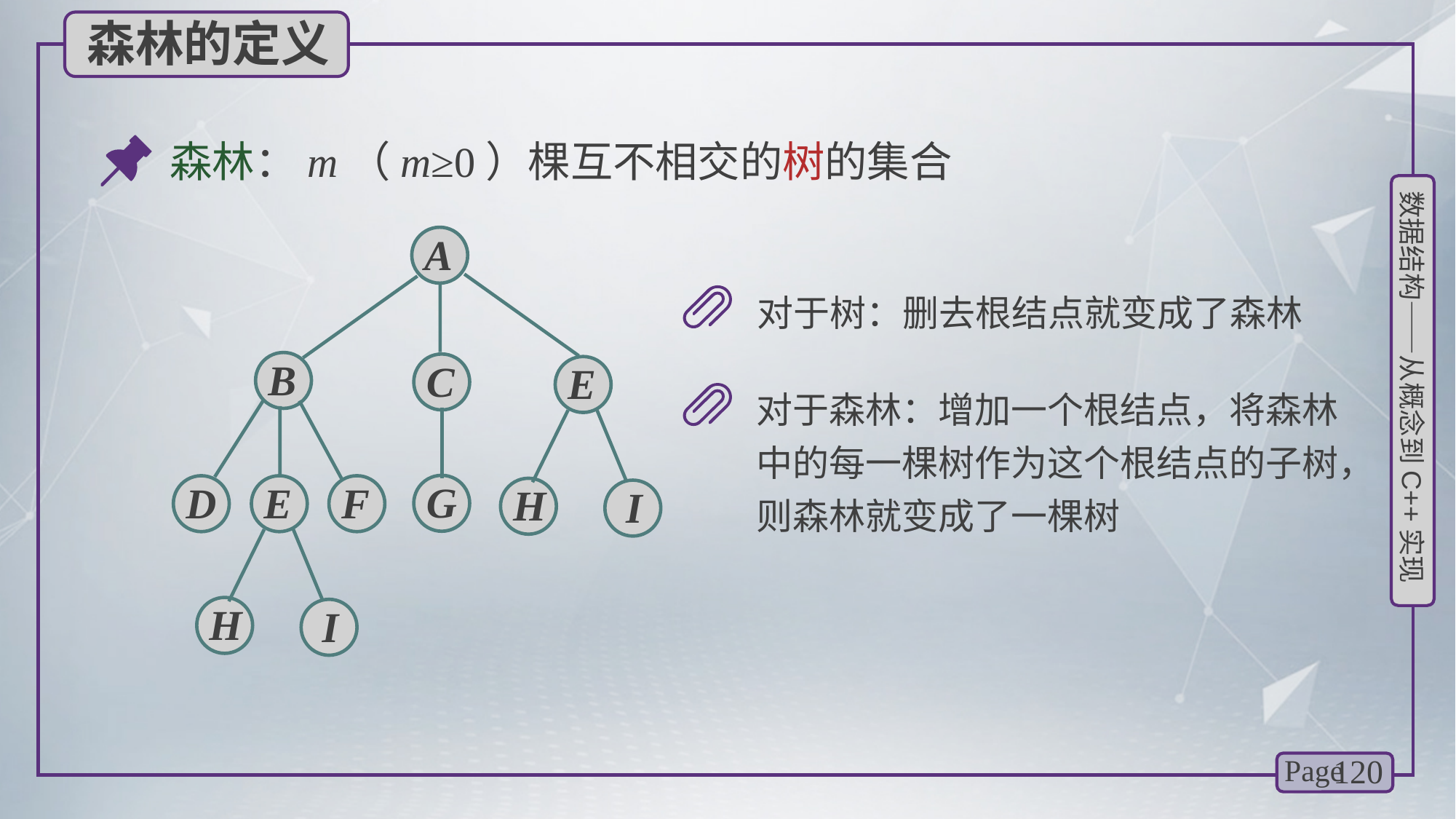

森林的定义

森林：m（m≥0）棵互不相交的树的集合

A

对于树：删去根结点就变成了森林

B
C
E
对于森林：增加一个根结点，将森林中的每一棵树作为这个根结点的子树，则森林就变成了一棵树

G
D
E
F
H
I

H
I